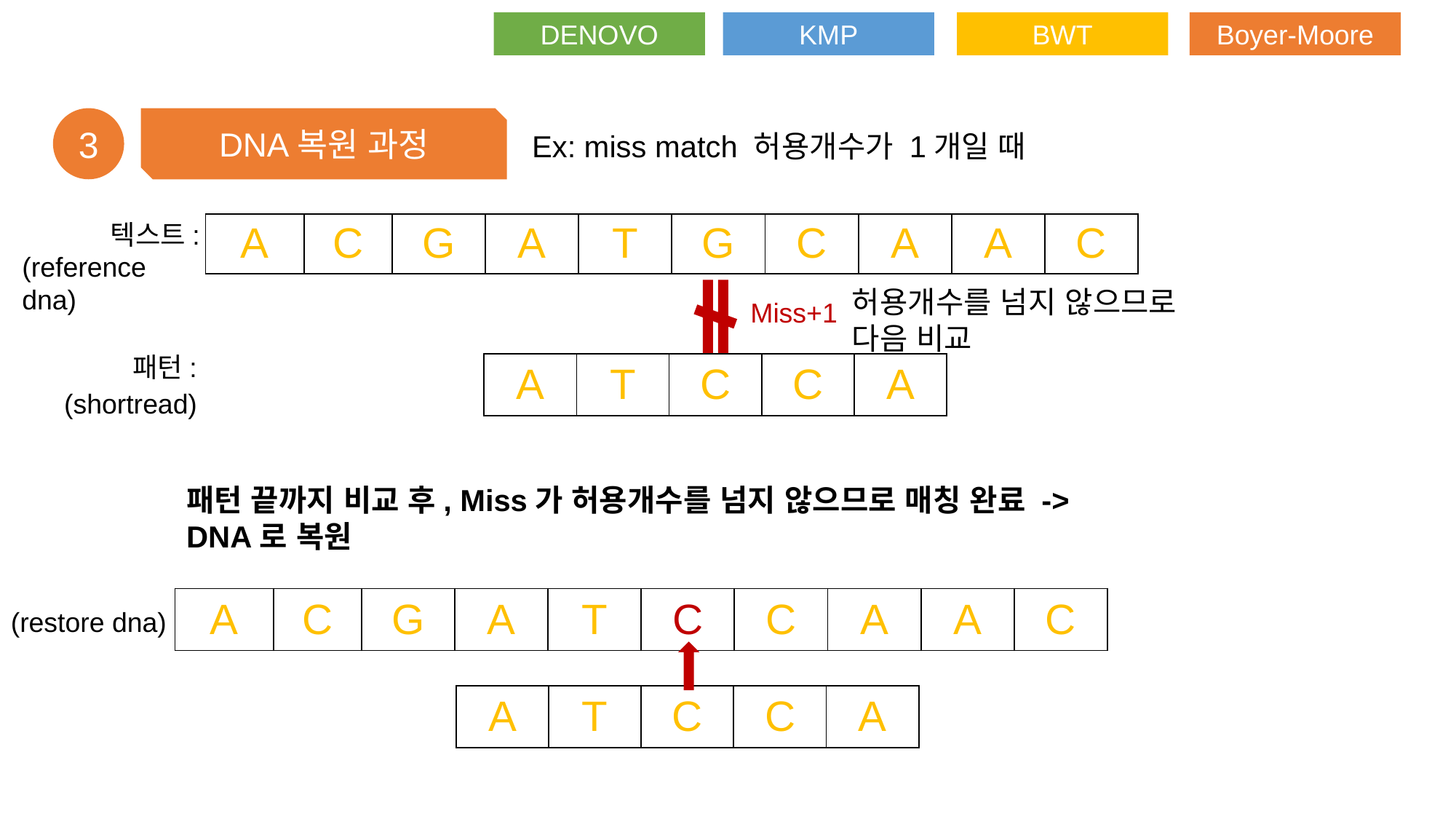

DENOVO
KMP
BWT
Boyer-Moore
3
DNA복원 과정
Ex: miss match 허용개수가 1개일 때
텍스트:
| A | C | G | A | T | G | C | A | A | C |
| --- | --- | --- | --- | --- | --- | --- | --- | --- | --- |
(reference dna)
허용개수를 넘지 않으므로 다음 비교
Miss+1

패턴:
| A | T | C | C | A |
| --- | --- | --- | --- | --- |
(shortread)
패턴 끝까지 비교 후, Miss가 허용개수를 넘지 않으므로 매칭 완료 -> DNA로 복원
| A | C | G | A | T | C | C | A | A | C |
| --- | --- | --- | --- | --- | --- | --- | --- | --- | --- |
(restore dna)

| A | T | C | C | A |
| --- | --- | --- | --- | --- |